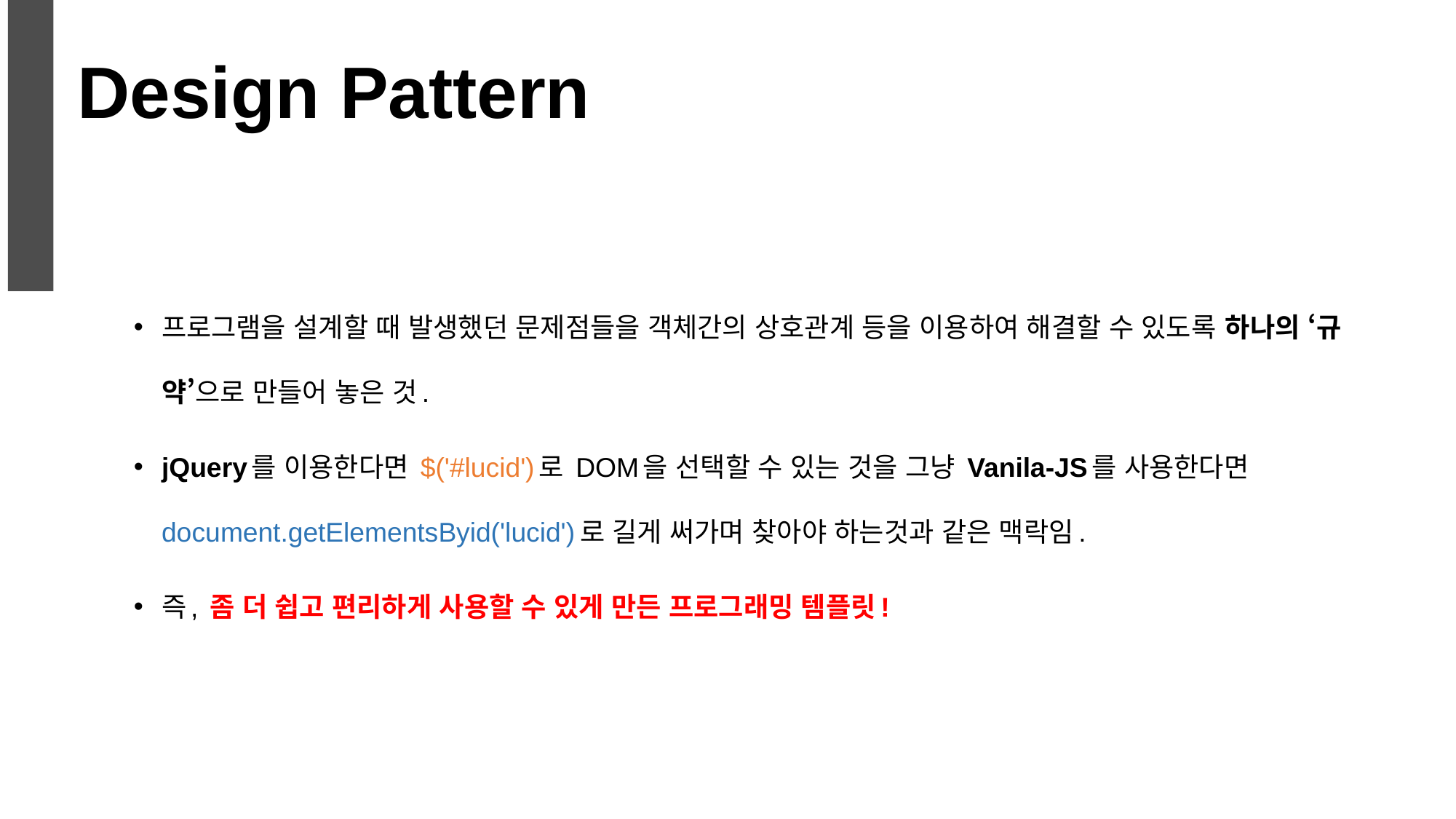

Design Pattern
프로그램을 설계할 때 발생했던 문제점들을 객체간의 상호관계 등을 이용하여 해결할 수 있도록 하나의 ‘규약’으로 만들어 놓은 것.
jQuery를 이용한다면 $('#lucid')로 DOM을 선택할 수 있는 것을 그냥 Vanila-JS를 사용한다면 document.getElementsByid('lucid')로 길게 써가며 찾아야 하는것과 같은 맥락임.
즉, 좀 더 쉽고 편리하게 사용할 수 있게 만든 프로그래밍 템플릿!